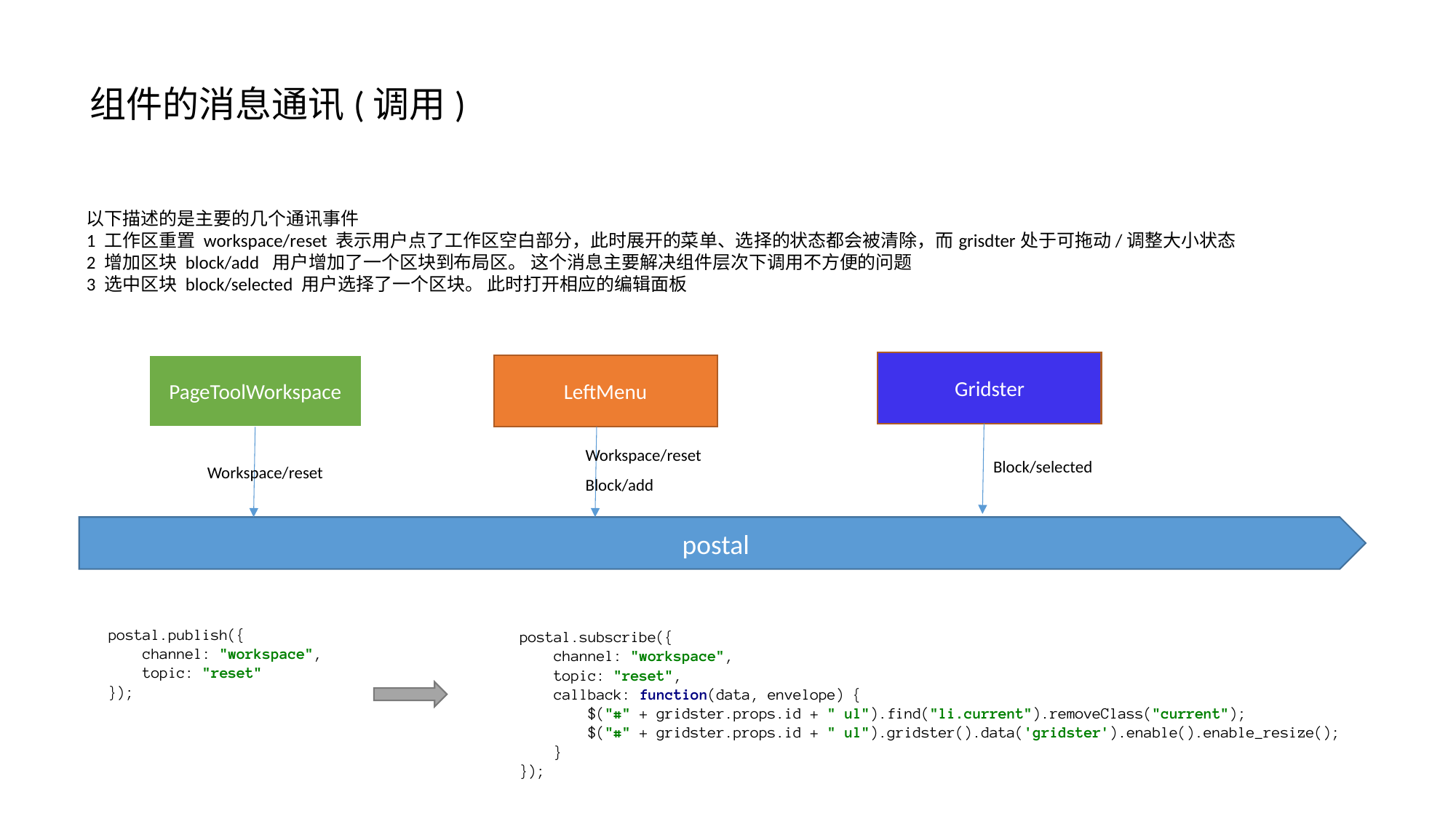

# 组件的消息通讯(调用)
以下描述的是主要的几个通讯事件
1 工作区重置 workspace/reset 表示用户点了工作区空白部分，此时展开的菜单、选择的状态都会被清除，而grisdter处于可拖动/调整大小状态
2 增加区块 block/add  用户增加了一个区块到布局区。 这个消息主要解决组件层次下调用不方便的问题
3 选中区块 block/selected 用户选择了一个区块。 此时打开相应的编辑面板
Gridster
PageToolWorkspace
LeftMenu
Workspace/reset
Block/selected
Workspace/reset
Block/add
postal
postal.subscribe({
    channel: "workspace",
    topic: "reset",
    callback: function(data, envelope) {
        $("#" + gridster.props.id + " ul").find("li.current").removeClass("current");
        $("#" + gridster.props.id + " ul").gridster().data('gridster').enable().enable_resize();
    }
});
postal.publish({
    channel: "workspace",
    topic: "reset"
});